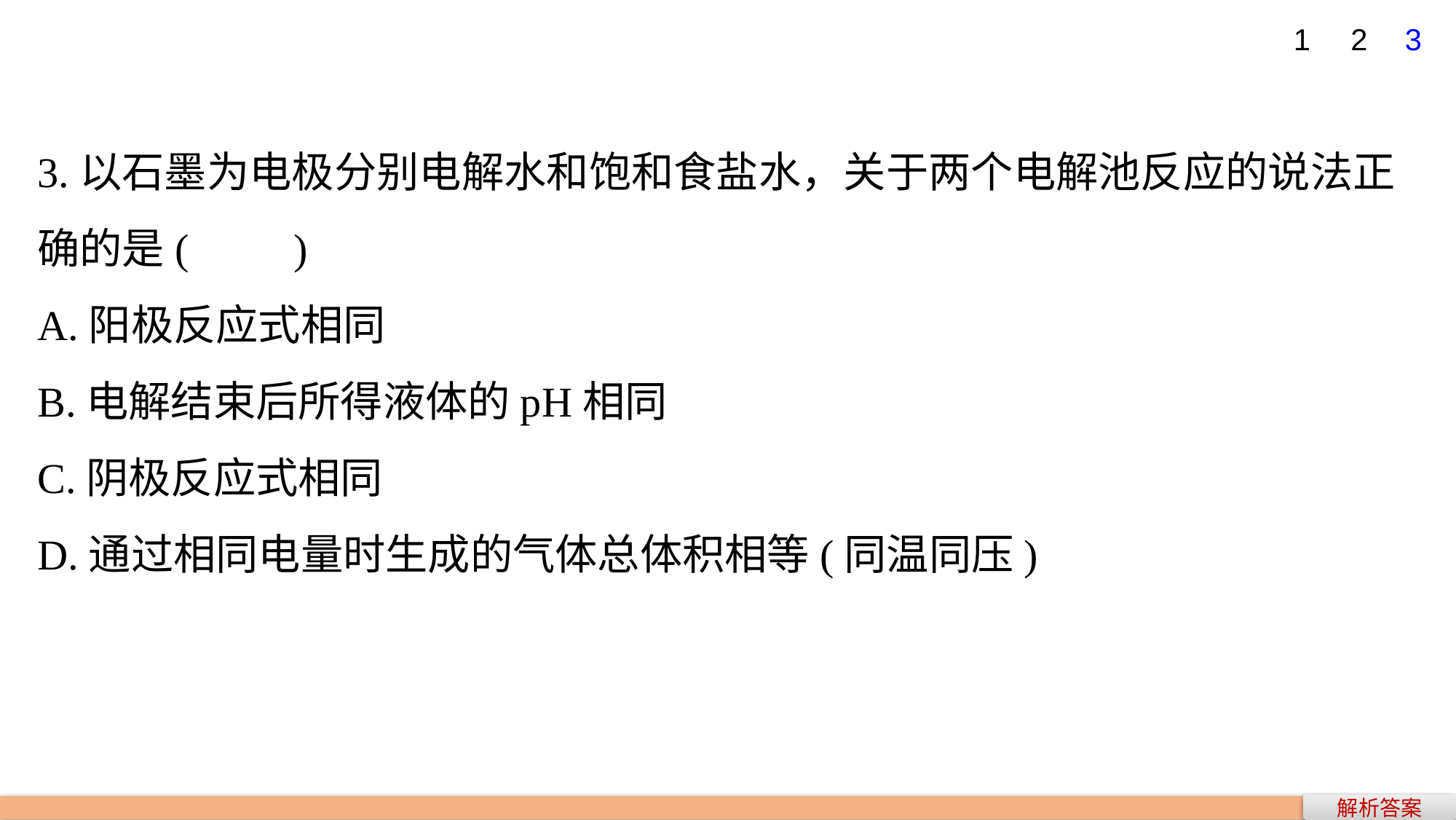

1
2
3
3.以石墨为电极分别电解水和饱和食盐水，关于两个电解池反应的说法正确的是(　　)
A.阳极反应式相同
B.电解结束后所得液体的pH相同
C.阴极反应式相同
D.通过相同电量时生成的气体总体积相等(同温同压)
解析答案